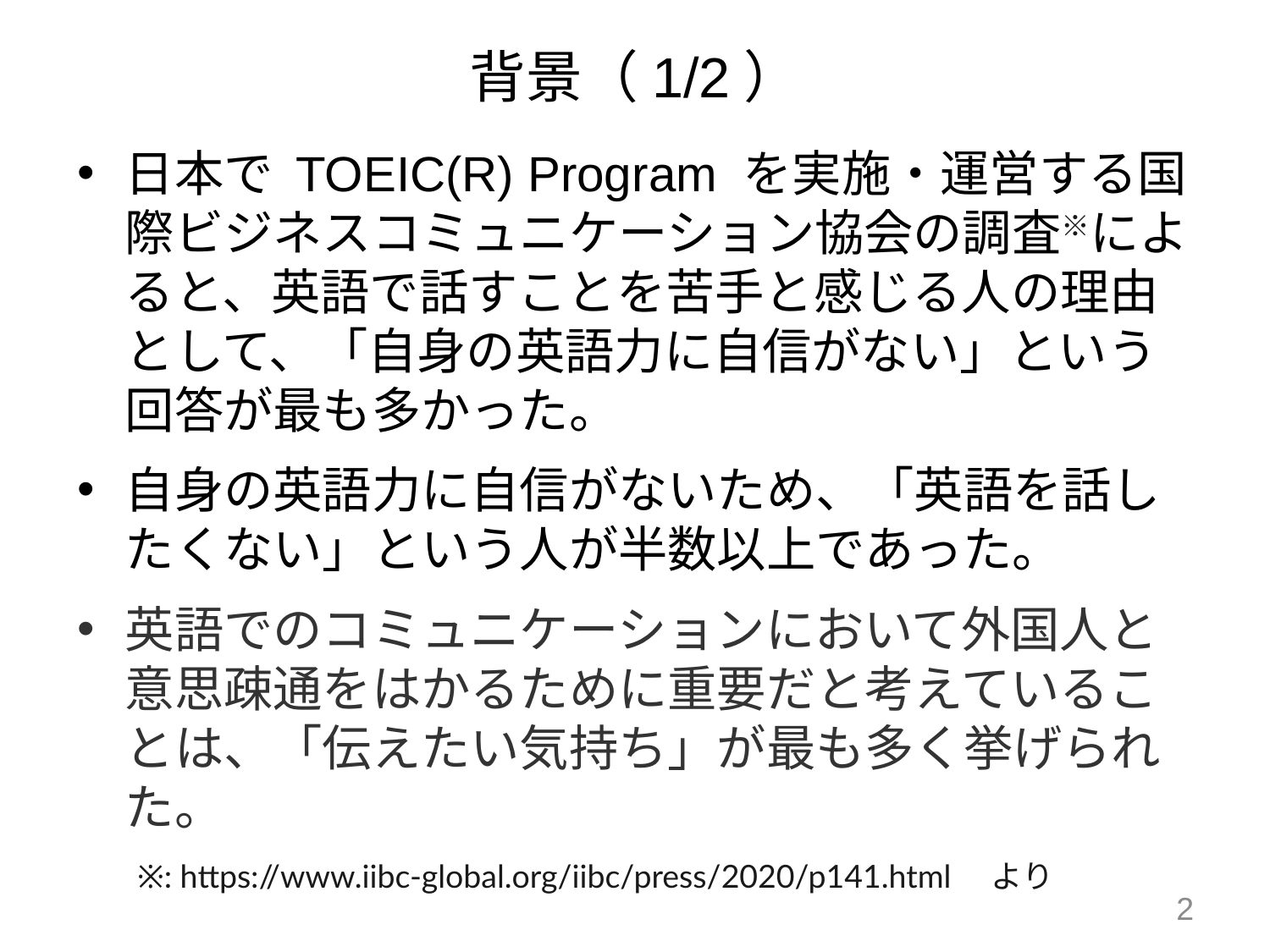

# 背景（1/2）
日本で TOEIC(R) Program を実施・運営する国際ビジネスコミュニケーション協会の調査※によると、英語で話すことを苦手と感じる人の理由として、「自身の英語力に自信がない」という回答が最も多かった。
自身の英語力に自信がないため、「英語を話したくない」という人が半数以上であった。
英語でのコミュニケーションにおいて外国人と意思疎通をはかるために重要だと考えていることは、「伝えたい気持ち」が最も多く挙げられた。

※: https://www.iibc-global.org/iibc/press/2020/p141.html　より
2